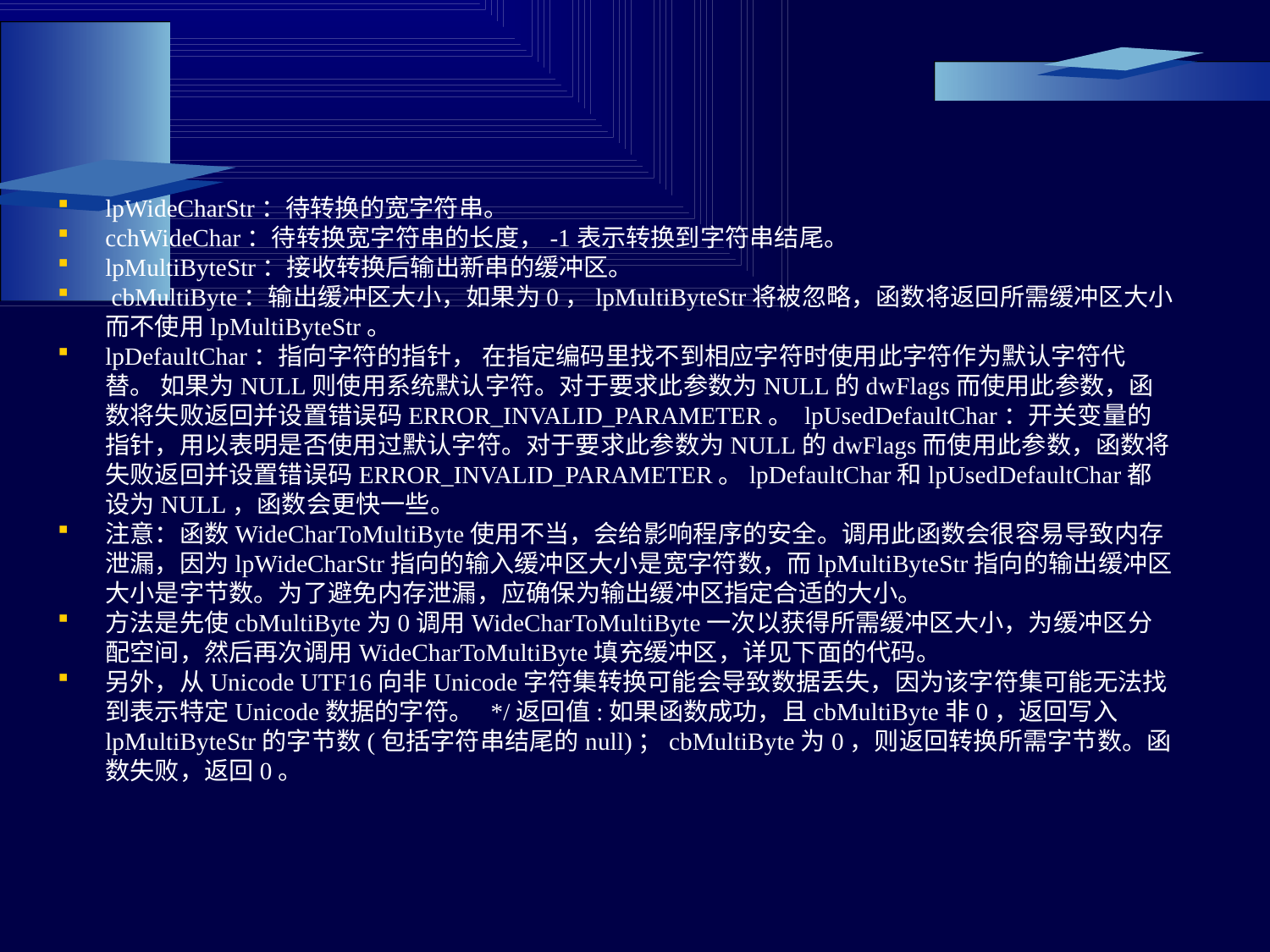

#
lpWideCharStr：待转换的宽字符串。
cchWideChar：待转换宽字符串的长度，-1表示转换到字符串结尾。
lpMultiByteStr：接收转换后输出新串的缓冲区。
 cbMultiByte：输出缓冲区大小，如果为0，lpMultiByteStr将被忽略，函数将返回所需缓冲区大小而不使用lpMultiByteStr。
lpDefaultChar：指向字符的指针， 在指定编码里找不到相应字符时使用此字符作为默认字符代替。 如果为NULL则使用系统默认字符。对于要求此参数为NULL的dwFlags而使用此参数，函数将失败返回并设置错误码ERROR_INVALID_PARAMETER。 lpUsedDefaultChar：开关变量的指针，用以表明是否使用过默认字符。对于要求此参数为NULL的dwFlags而使用此参数，函数将失败返回并设置错误码ERROR_INVALID_PARAMETER。lpDefaultChar和lpUsedDefaultChar都设为NULL，函数会更快一些。
注意：函数WideCharToMultiByte使用不当，会给影响程序的安全。调用此函数会很容易导致内存泄漏，因为lpWideCharStr指向的输入缓冲区大小是宽字符数，而lpMultiByteStr指向的输出缓冲区大小是字节数。为了避免内存泄漏，应确保为输出缓冲区指定合适的大小。
方法是先使cbMultiByte为0调用WideCharToMultiByte一次以获得所需缓冲区大小，为缓冲区分配空间，然后再次调用WideCharToMultiByte填充缓冲区，详见下面的代码。
另外，从Unicode UTF16向非Unicode字符集转换可能会导致数据丢失，因为该字符集可能无法找到表示特定Unicode数据的字符。  */返回值:如果函数成功，且cbMultiByte非0，返回写入lpMultiByteStr的字节数(包括字符串结尾的null)；cbMultiByte为0，则返回转换所需字节数。函数失败，返回0。